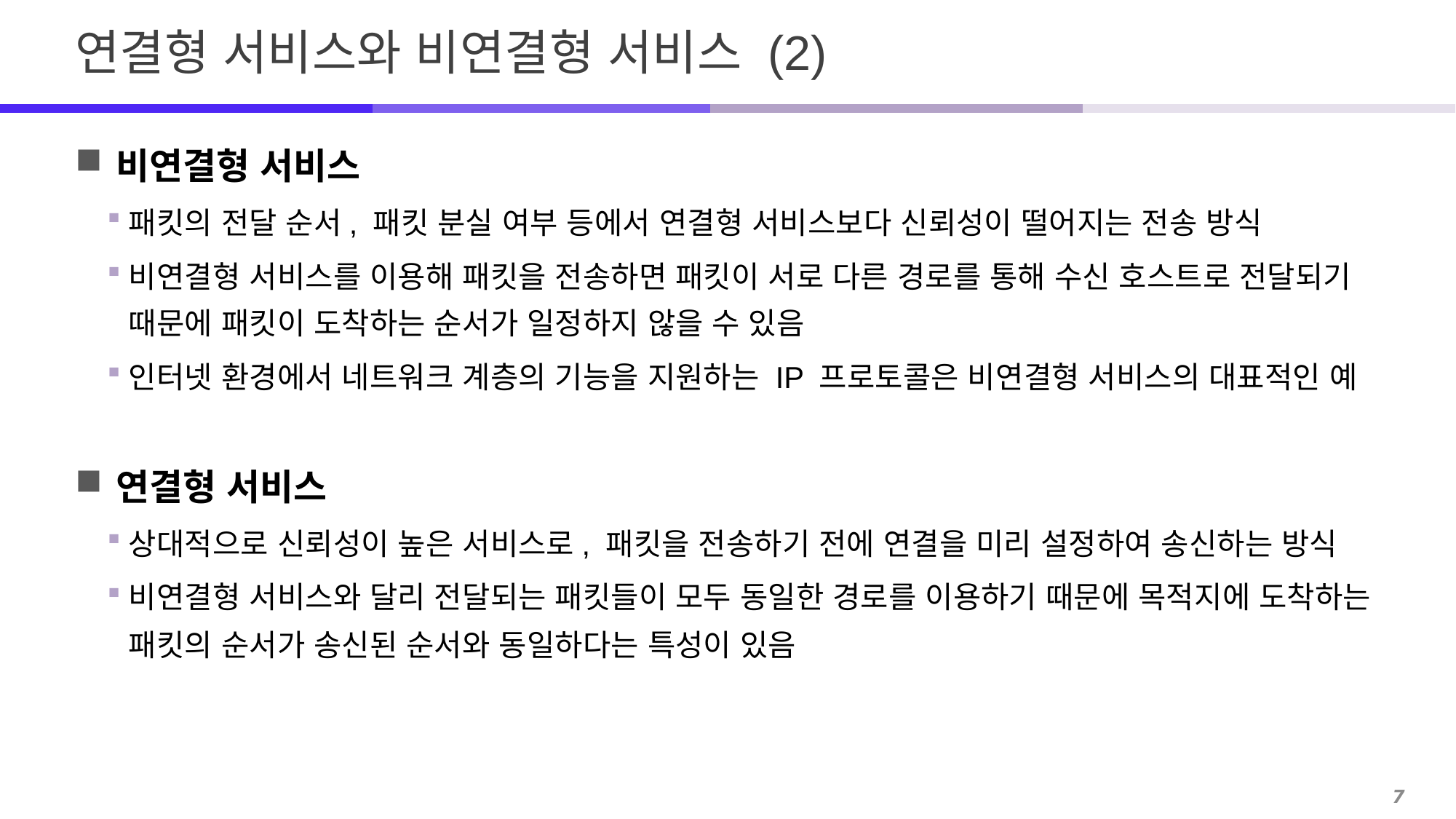

# 연결형 서비스와 비연결형 서비스 (2)
비연결형 서비스
패킷의 전달 순서, 패킷 분실 여부 등에서 연결형 서비스보다 신뢰성이 떨어지는 전송 방식
비연결형 서비스를 이용해 패킷을 전송하면 패킷이 서로 다른 경로를 통해 수신 호스트로 전달되기 때문에 패킷이 도착하는 순서가 일정하지 않을 수 있음
인터넷 환경에서 네트워크 계층의 기능을 지원하는 IP 프로토콜은 비연결형 서비스의 대표적인 예

연결형 서비스
상대적으로 신뢰성이 높은 서비스로, 패킷을 전송하기 전에 연결을 미리 설정하여 송신하는 방식
비연결형 서비스와 달리 전달되는 패킷들이 모두 동일한 경로를 이용하기 때문에 목적지에 도착하는 패킷의 순서가 송신된 순서와 동일하다는 특성이 있음